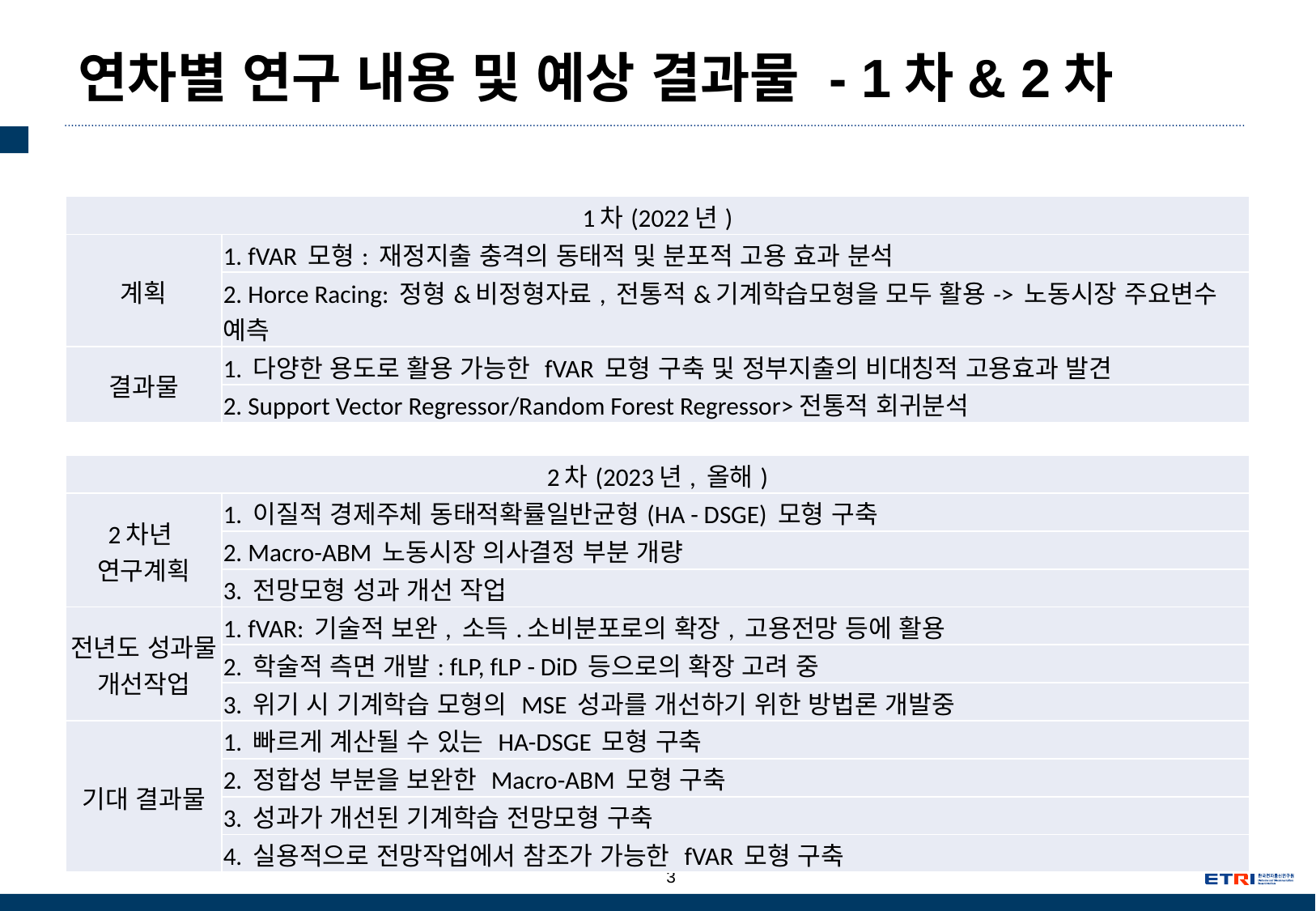

# 연차별 연구 내용 및 예상 결과물 - 1차& 2차
| 1차(2022년) |  |
| --- | --- |
| 계획 | 1. fVAR 모형: 재정지출 충격의 동태적 및 분포적 고용 효과 분석 |
|  | 2. Horce Racing: 정형&비정형자료, 전통적&기계학습모형을 모두 활용-> 노동시장 주요변수 예측 |
| 결과물 | 1. 다양한 용도로 활용 가능한 fVAR 모형 구축 및 정부지출의 비대칭적 고용효과 발견 |
|  | 2. Support Vector Regressor/Random Forest Regressor>전통적 회귀분석 |
| 2차(2023년, 올해) |  |
| --- | --- |
| 2차년 연구계획 | 1. 이질적 경제주체 동태적확률일반균형(HA - DSGE) 모형 구축 |
|  | 2. Macro-ABM 노동시장 의사결정 부분 개량 |
|  | 3. 전망모형 성과 개선 작업 |
| 전년도 성과물 개선작업 | 1. fVAR: 기술적 보완, 소득.소비분포로의 확장, 고용전망 등에 활용 |
|  | 2. 학술적 측면 개발: fLP, fLP - DiD 등으로의 확장 고려 중 |
|  | 3. 위기 시 기계학습 모형의 MSE 성과를 개선하기 위한 방법론 개발중 |
| 기대 결과물 | 1. 빠르게 계산될 수 있는 HA-DSGE 모형 구축 |
|  | 2. 정합성 부분을 보완한 Macro-ABM 모형 구축 |
|  | 3. 성과가 개선된 기계학습 전망모형 구축 |
|  | 4. 실용적으로 전망작업에서 참조가 가능한 fVAR 모형 구축 |